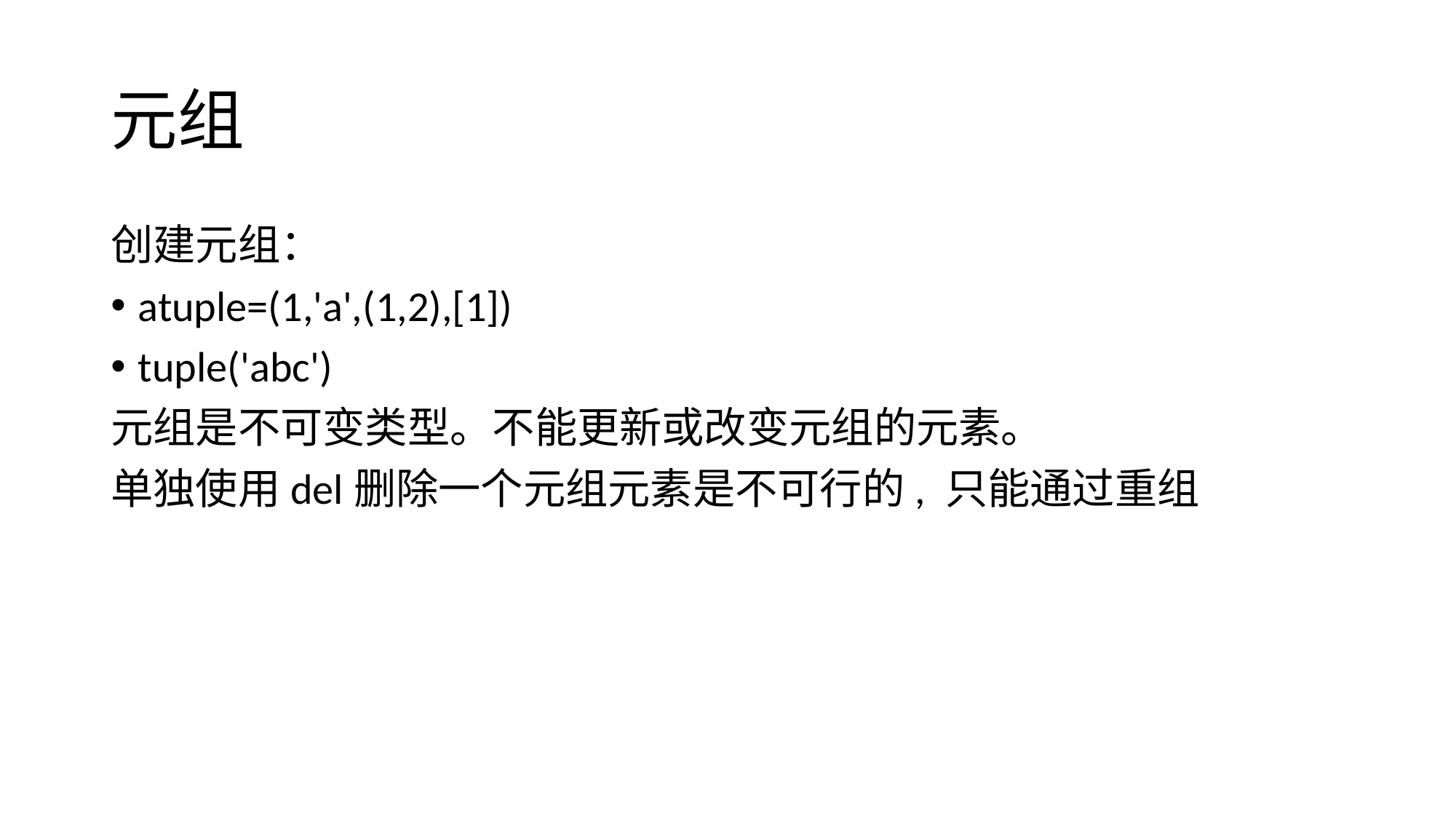

# 元组
创建元组：
atuple=(1,'a',(1,2),[1])
tuple('abc')
元组是不可变类型。不能更新或改变元组的元素。
单独使用del删除一个元组元素是不可行的, 只能通过重组